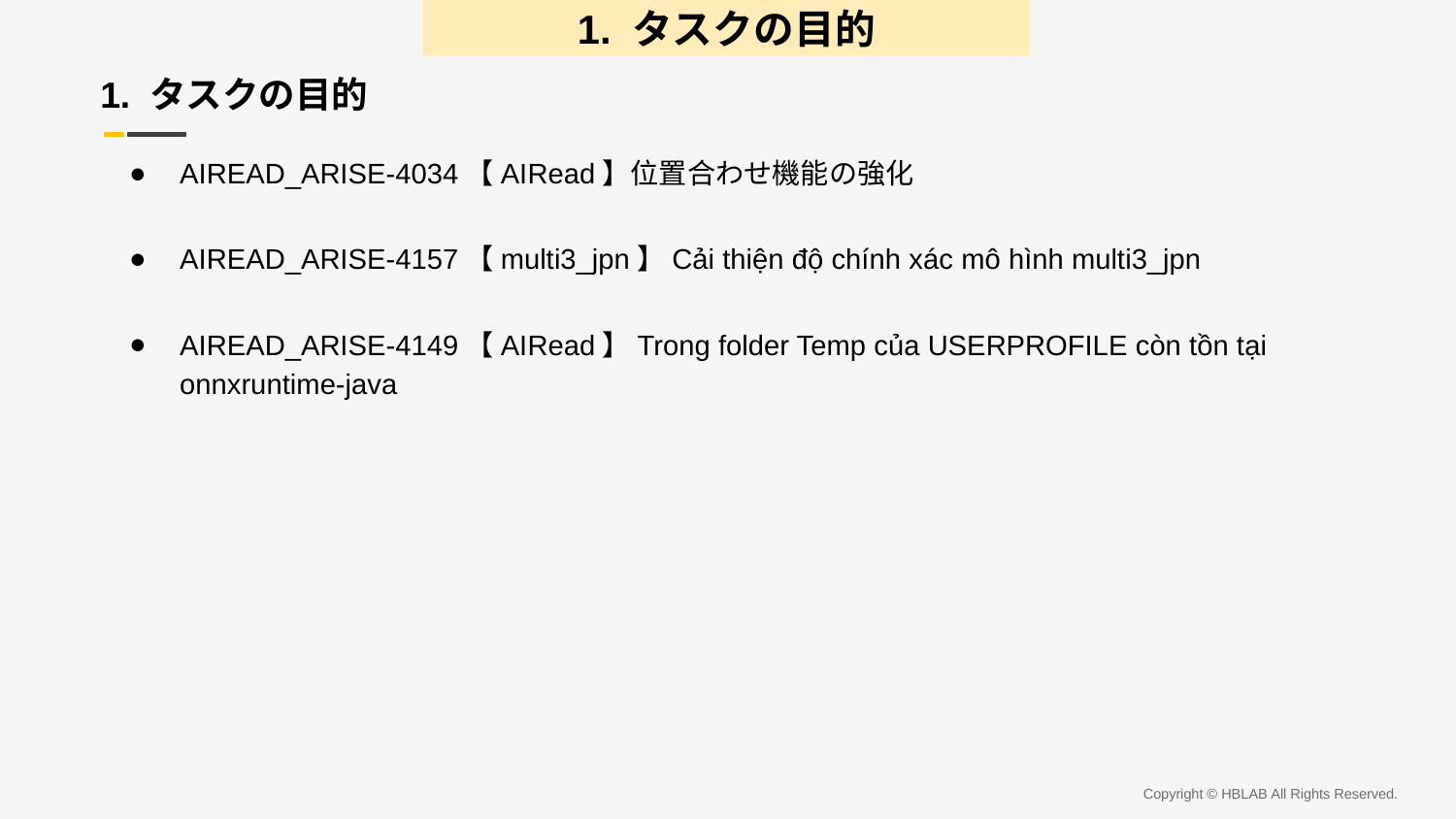

1. タスクの目的
1. タスクの目的
AIREAD_ARISE-4034【AIRead】位置合わせ機能の強化
AIREAD_ARISE-4157【multi3_jpn】Cải thiện độ chính xác mô hình multi3_jpn
AIREAD_ARISE-4149【AIRead】Trong folder Temp của USERPROFILE còn tồn tại onnxruntime-java